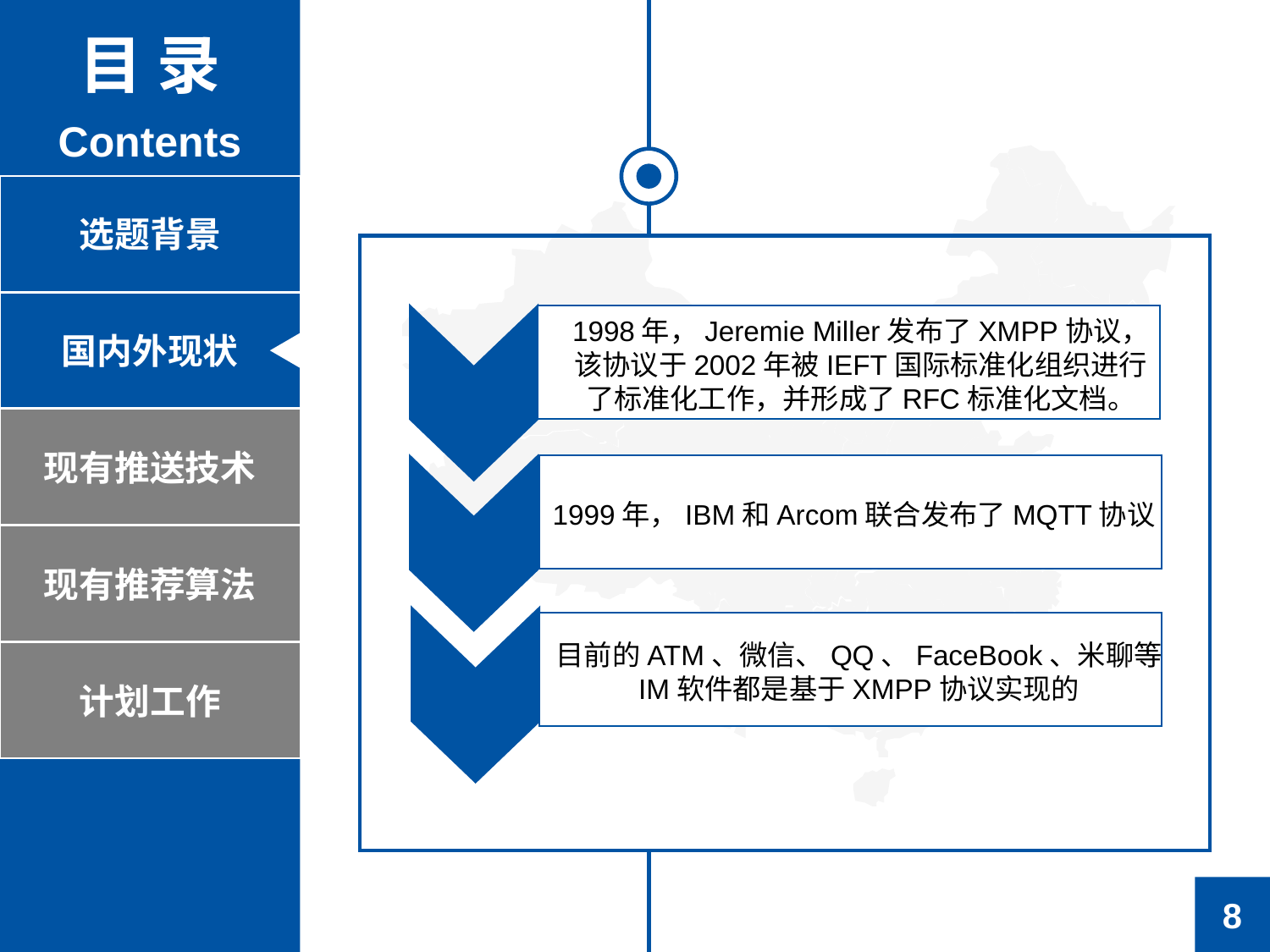

目 录
Contents

选题背景

国内外现状

1998年，Jeremie Miller发布了XMPP协议，
该协议于2002年被IEFT国际标准化组织进行
了标准化工作，并形成了RFC标准化文档。

现有推送技术

1999年，IBM和Arcom联合发布了MQTT协议
现有推荐算法

目前的ATM、微信、QQ、FaceBook、米聊等
IM软件都是基于XMPP协议实现的
计划工作
8